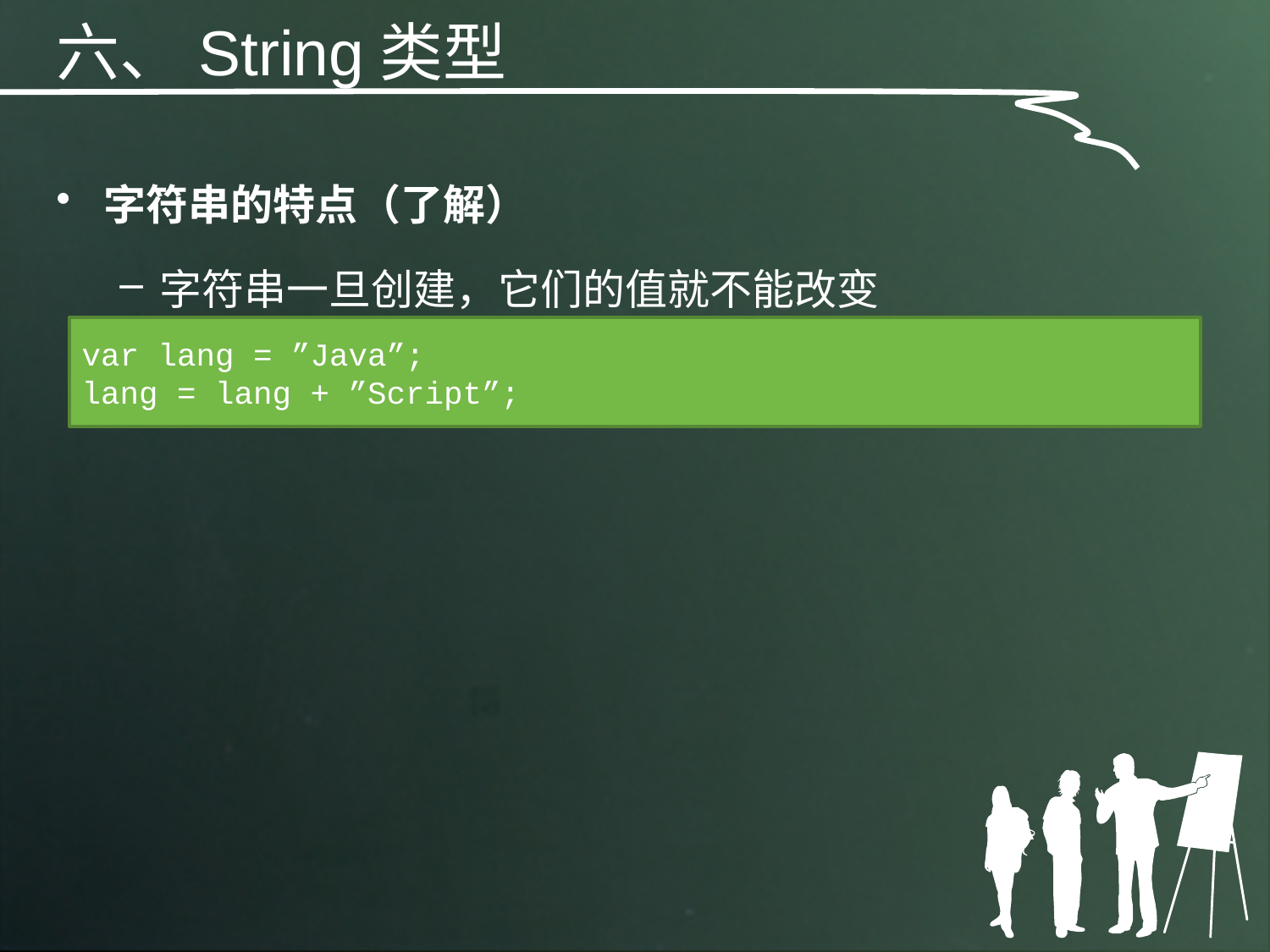

六、String类型

字符串的特点（了解）
字符串一旦创建，它们的值就不能改变
var lang = ”Java”;
lang = lang + ”Script”;